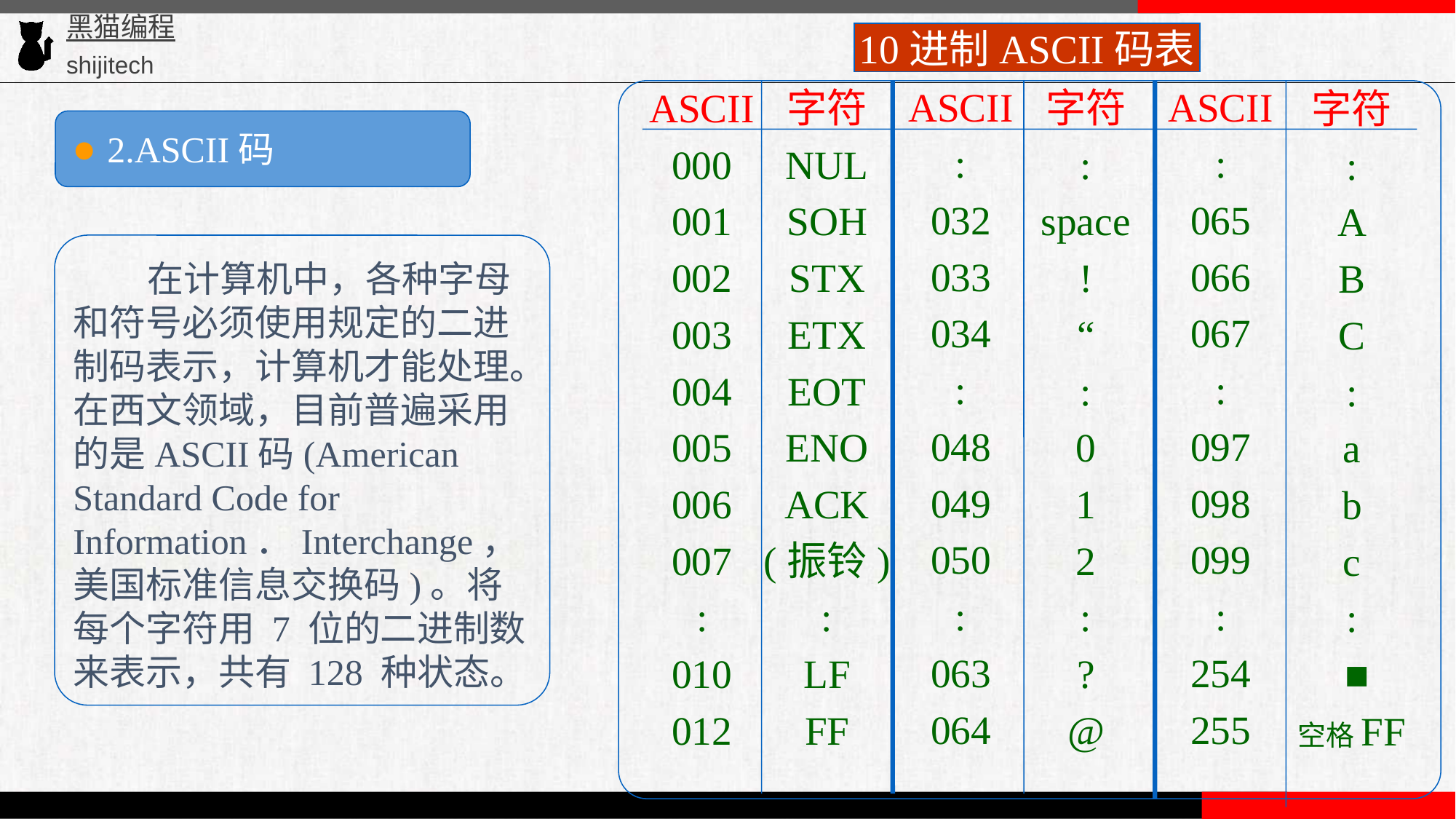

10进制ASCII码表
ASCII
:
032
033
034
:
048
049
050
:
063
064
ASCII
:
065
066
067
:
097
098
099
:
254
255
ASCII
000
001
002
003
004
005
006
007
:
010
012
字符
NUL
SOH
STX
ETX
EOT
ENO
ACK
(振铃)
:
LF
FF
字符
:
space
!
“
:
0
1
2
:
?
@
字符
:
A
B
C
:
a
b
c
:
 ■
空格FF

● 2.ASCII码

        在计算机中，各种字母和符号必须使用规定的二进制码表示，计算机才能处理。在西文领域，目前普遍采用的是ASCII码(American Standard Code for Information．Interchange，美国标准信息交换码)。将每个字符用 7 位的二进制数来表示，共有 128 种状态。